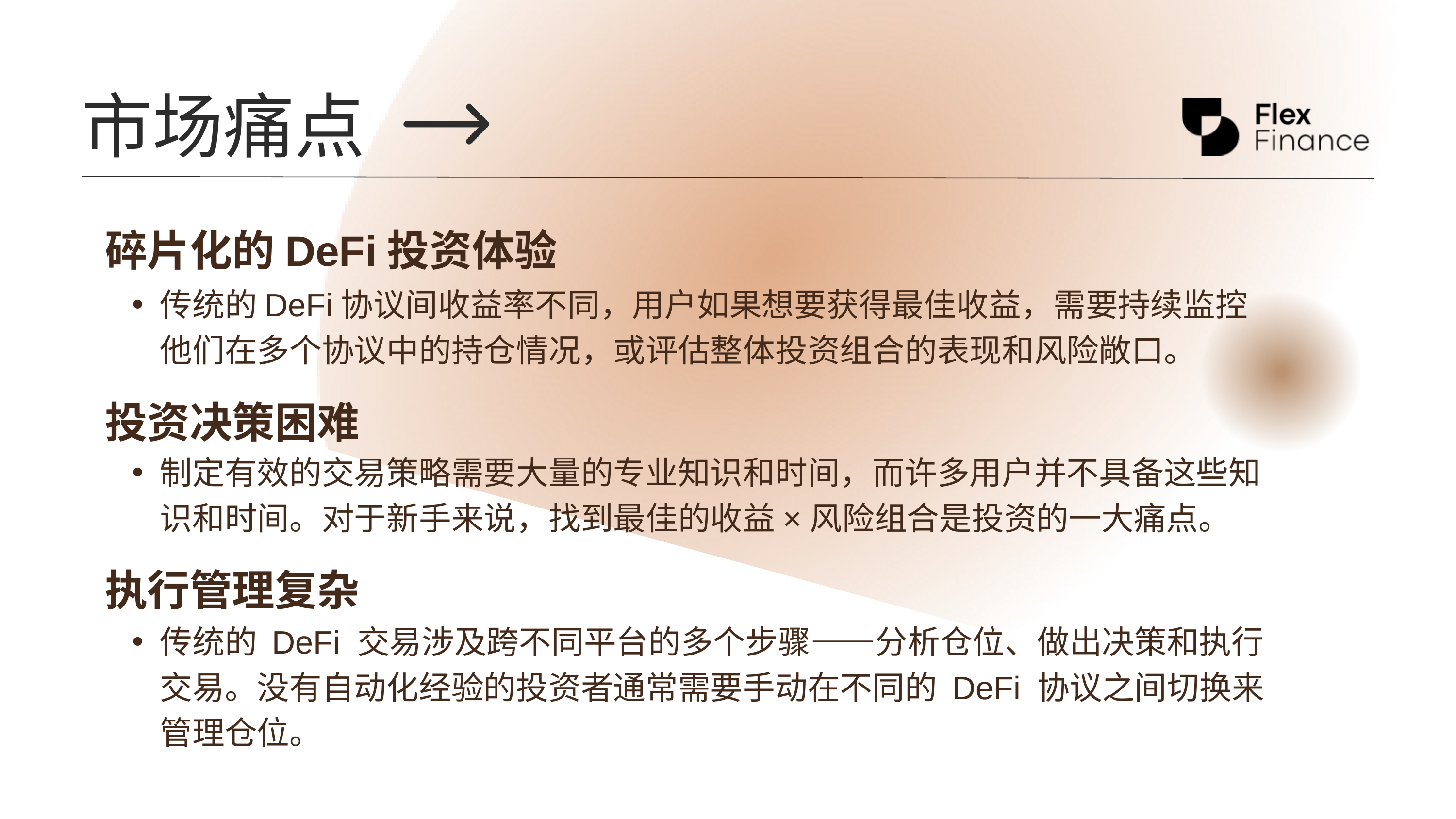

市场痛点

碎片化的DeFi投资体验
传统的DeFi协议间收益率不同，用户如果想要获得最佳收益，需要持续监控他们在多个协议中的持仓情况，或评估整体投资组合的表现和风险敞口。

投资决策困难
制定有效的交易策略需要大量的专业知识和时间，而许多用户并不具备这些知识和时间。对于新手来说，找到最佳的收益×风险组合是投资的一大痛点。
执行管理复杂
传统的 DeFi 交易涉及跨不同平台的多个步骤——分析仓位、做出决策和执行交易。没有自动化经验的投资者通常需要手动在不同的 DeFi 协议之间切换来管理仓位。